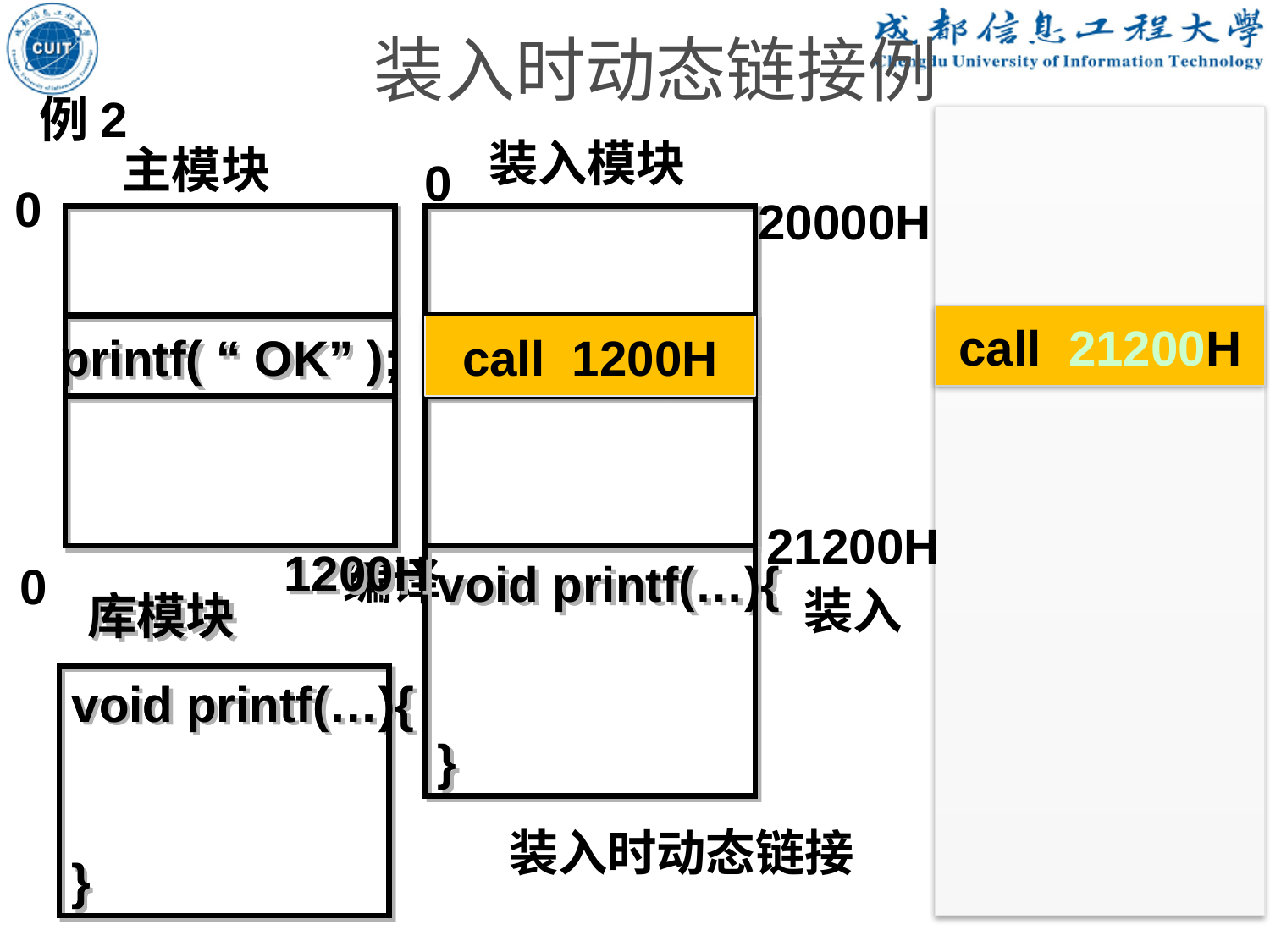

# 装入时动态链接例
例2

装入模块
主模块
0
0
20000H

call  21200H
printf( “ OK” );
printf( “ OK” );
call  1200H
call  1200H

21200H
1200H
编译
void printf(…){

}
0
装入
库模块
void printf(…){

}
void printf(…){

}
装入时动态链接